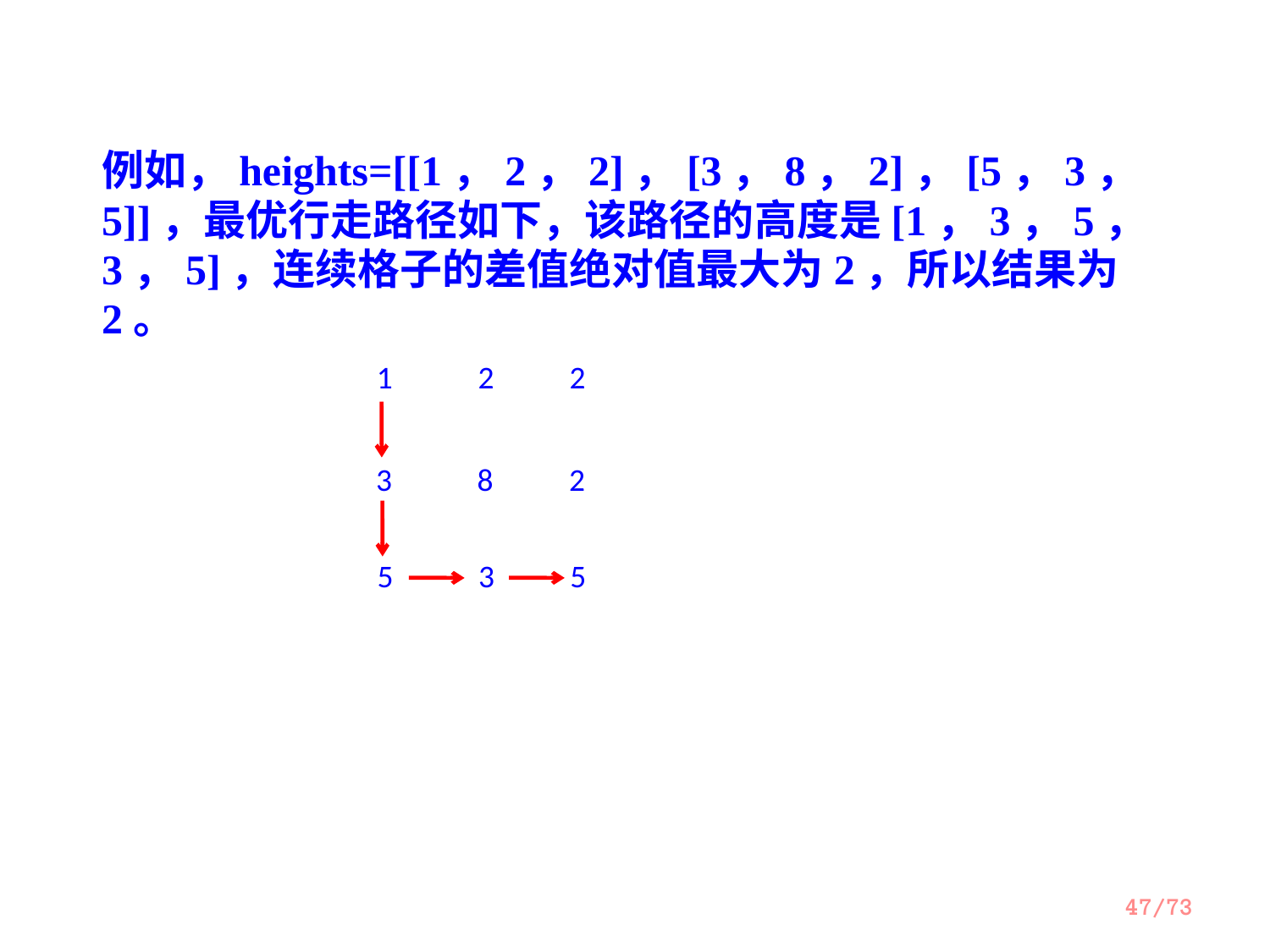

例如，heights=[[1，2，2]，[3，8，2]，[5，3，5]]，最优行走路径如下，该路径的高度是[1，3，5，3，5]，连续格子的差值绝对值最大为2，所以结果为2。
1
2
2

3
8
2

5
3
5

47/73